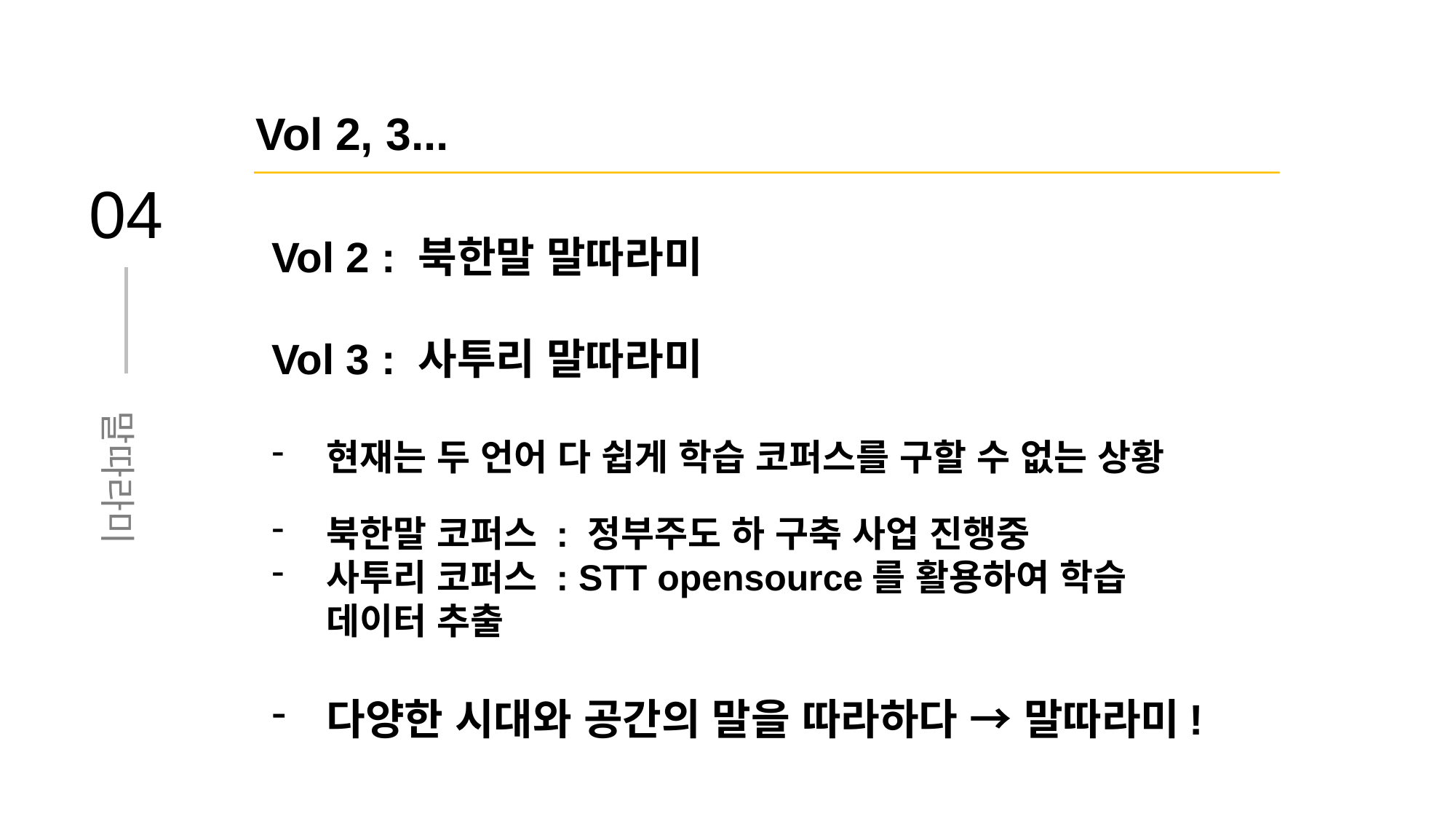

Vol 2, 3...
04

Vol 2 : 북한말 말따라미

Vol 3 : 사투리 말따라미

현재는 두 언어 다 쉽게 학습 코퍼스를 구할 수 없는 상황

북한말 코퍼스 : 정부주도 하 구축 사업 진행중
사투리 코퍼스 : STT opensource를 활용하여 학습 데이터 추출

다양한 시대와 공간의 말을 따라하다 → 말따라미!
말따라미